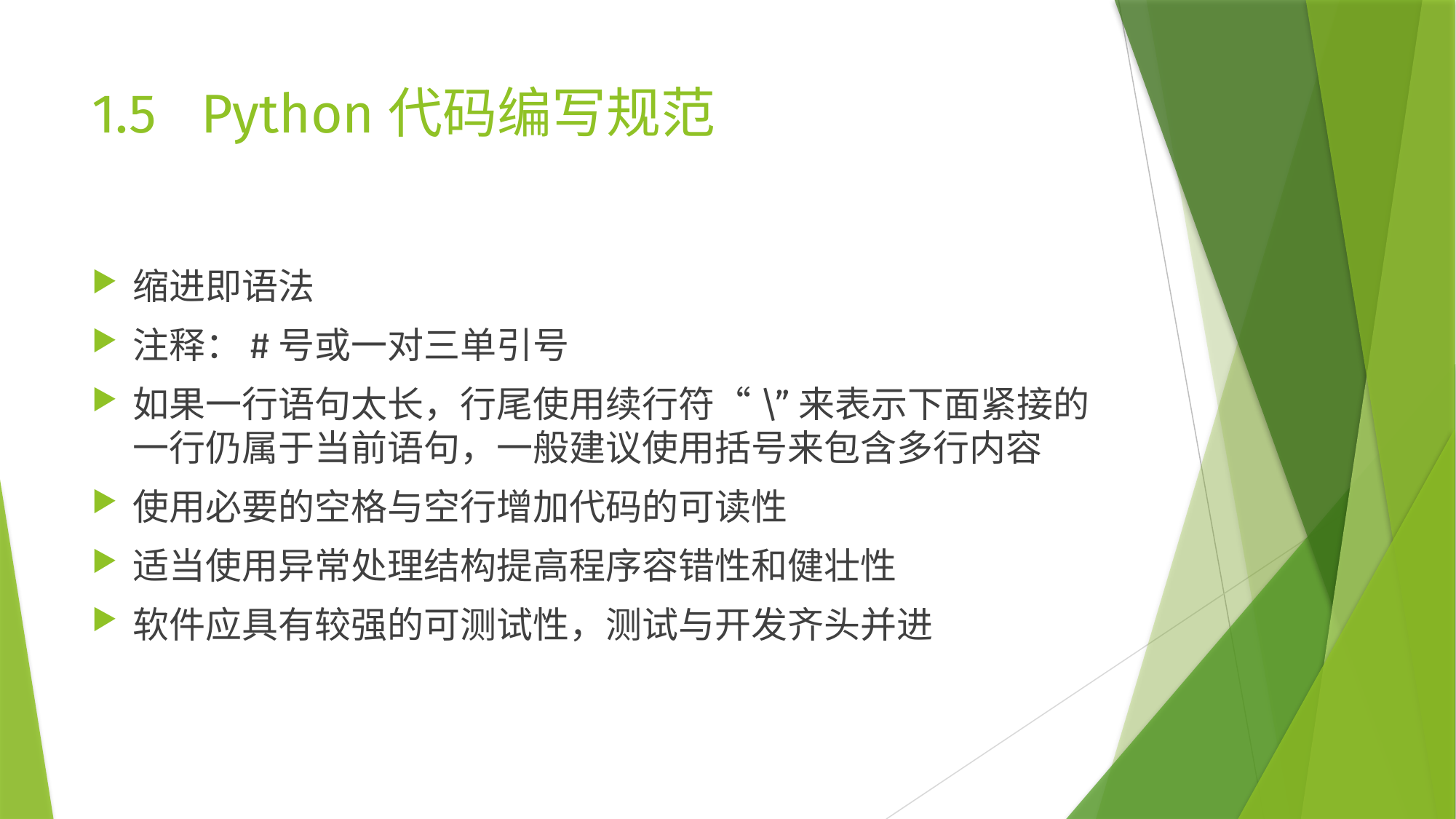

# 1.5	Python代码编写规范
缩进即语法
注释：#号或一对三单引号
如果一行语句太长，行尾使用续行符“\”来表示下面紧接的一行仍属于当前语句，一般建议使用括号来包含多行内容
使用必要的空格与空行增加代码的可读性
适当使用异常处理结构提高程序容错性和健壮性
软件应具有较强的可测试性，测试与开发齐头并进